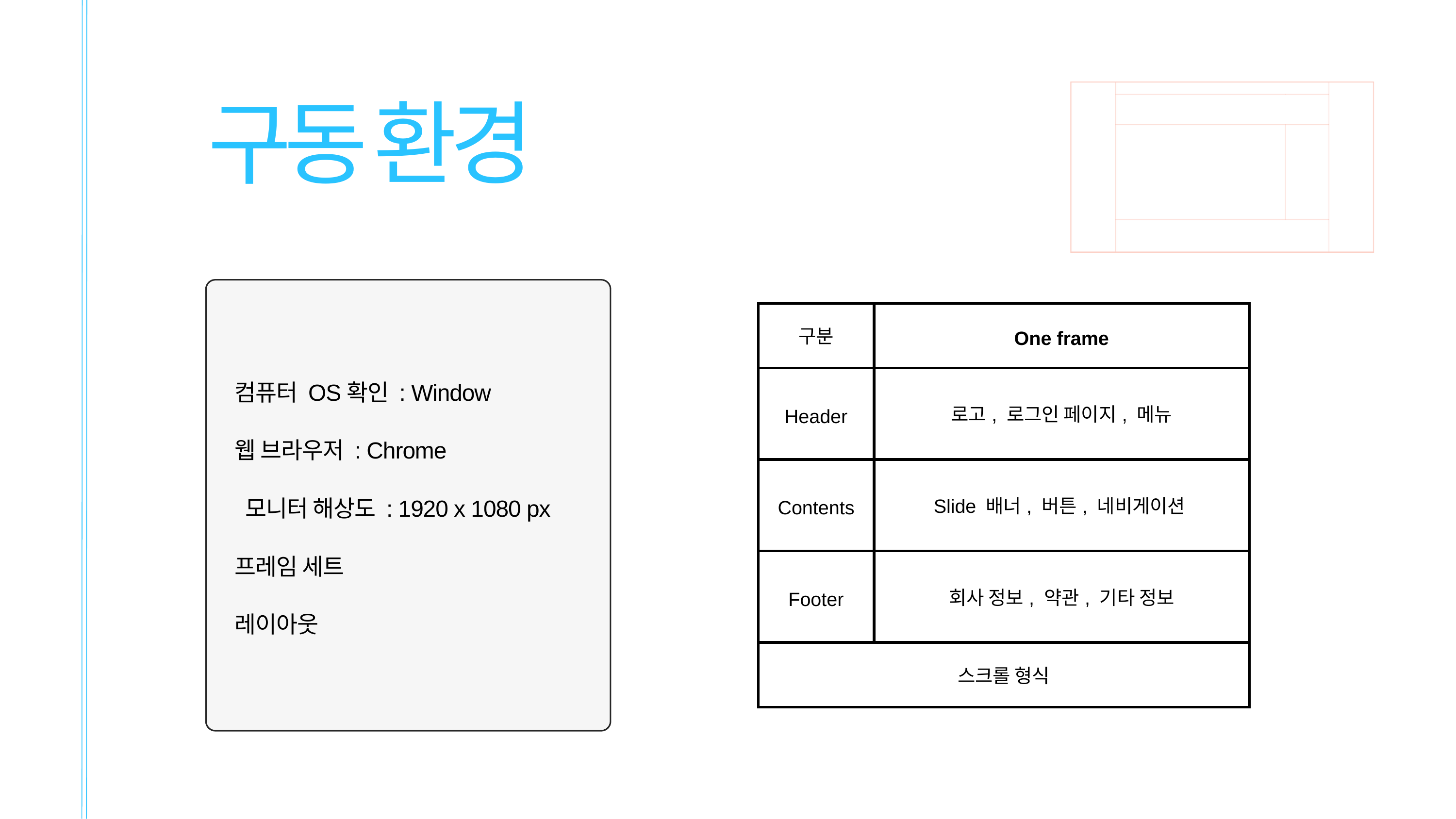

구동 환경

| 구분 | One frame |
| --- | --- |
| Header | 로고, 로그인 페이지, 메뉴 |
| Contents | Slide 배너, 버튼, 네비게이션 |
| Footer | 회사 정보, 약관, 기타 정보 |
| 스크롤 형식 | 스크롤 형식 |
컴퓨터 OS확인 : Window
웹 브라우저 : Chrome
 모니터 해상도 : 1920 x 1080 px
프레임 세트
레이아웃